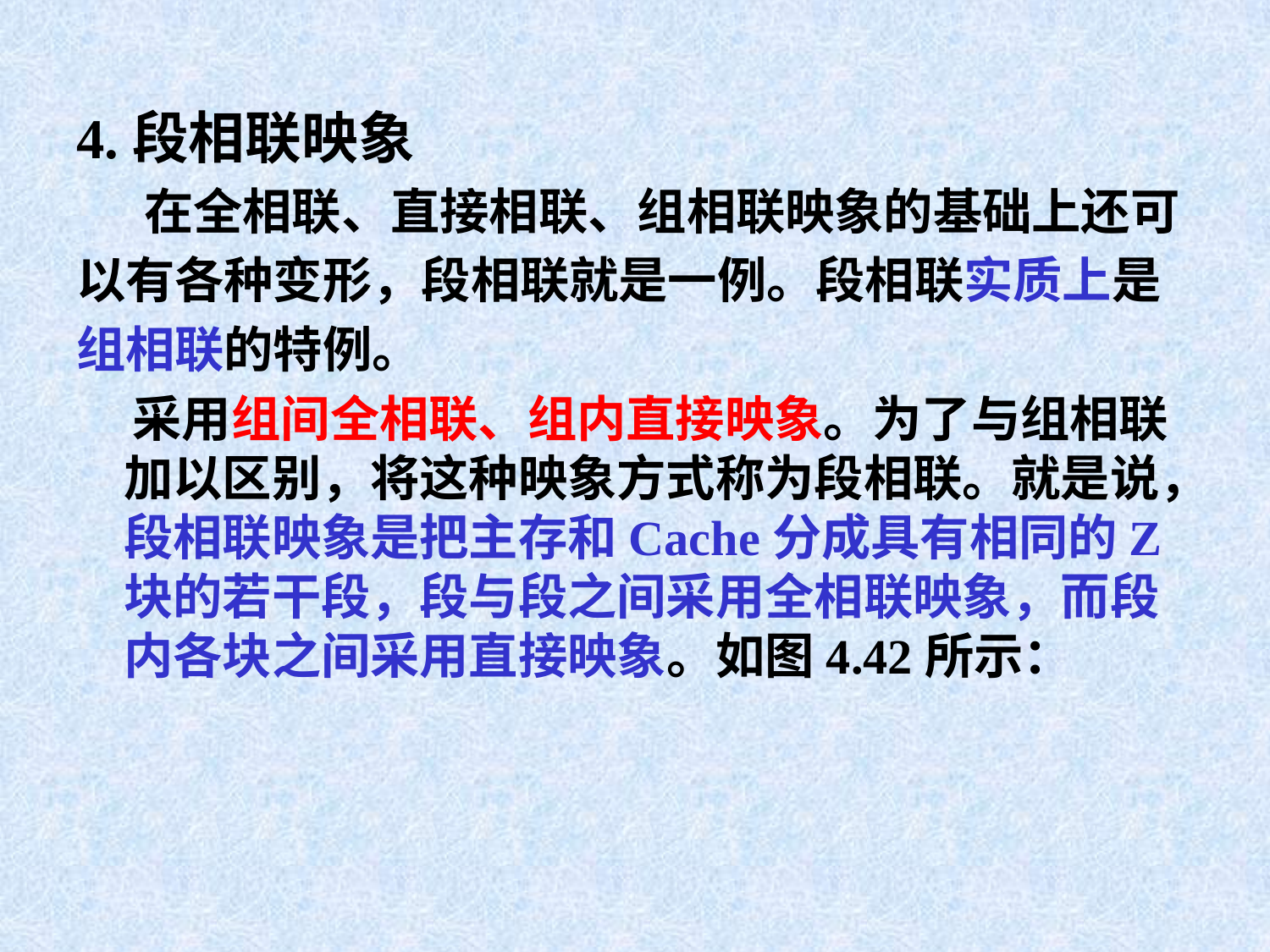

4.段相联映象
     在全相联、直接相联、组相联映象的基础上还可
以有各种变形，段相联就是一例。段相联实质上是
组相联的特例。
    采用组间全相联、组内直接映象。为了与组相联加以区别，将这种映象方式称为段相联。就是说，段相联映象是把主存和Cache分成具有相同的Z块的若干段，段与段之间采用全相联映象，而段内各块之间采用直接映象。如图4.42所示：